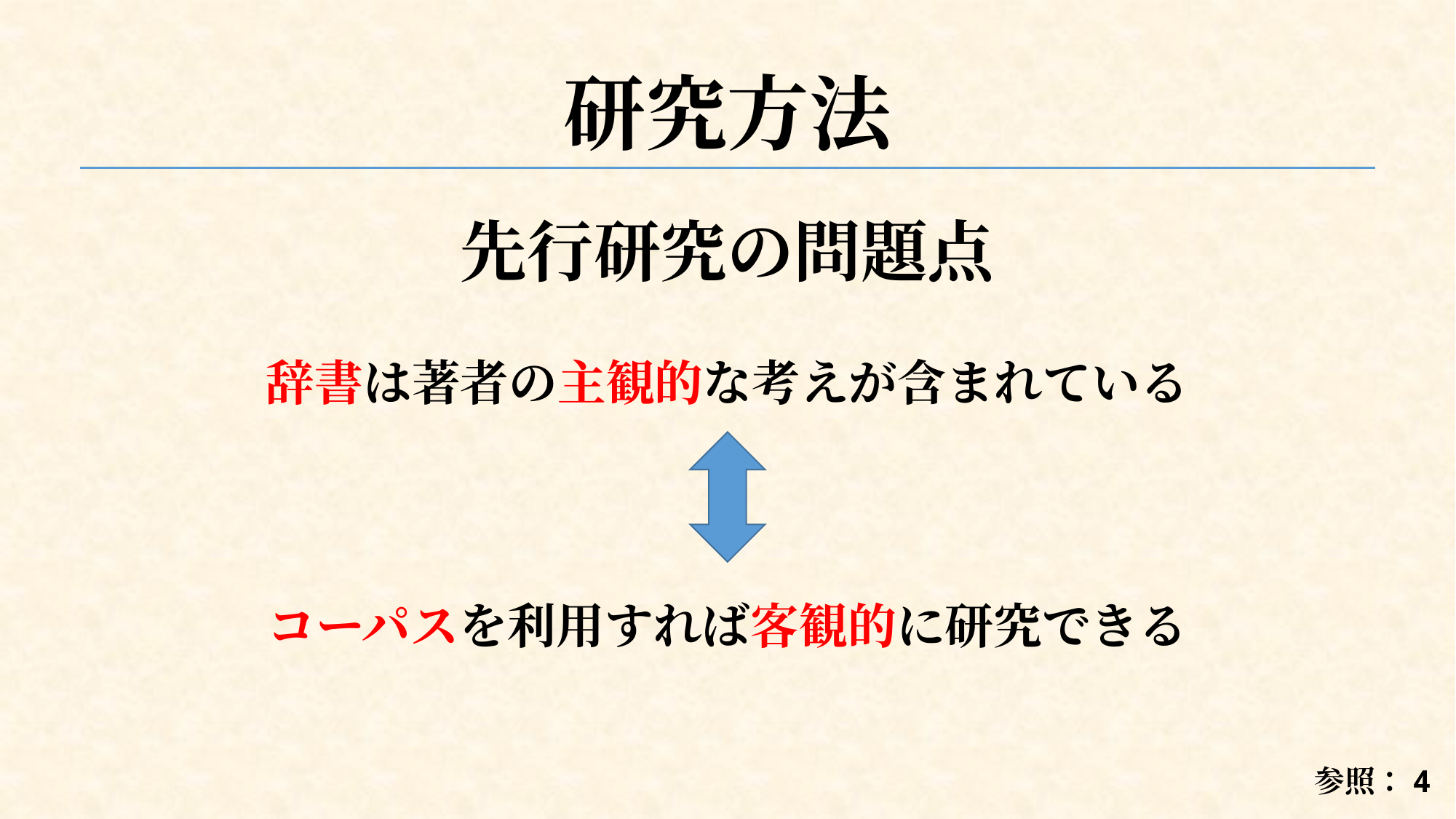

研究方法
先行研究の問題点
辞書は著者の主観的な考えが含まれている

コーパスを利用すれば客観的に研究できる
参照：4